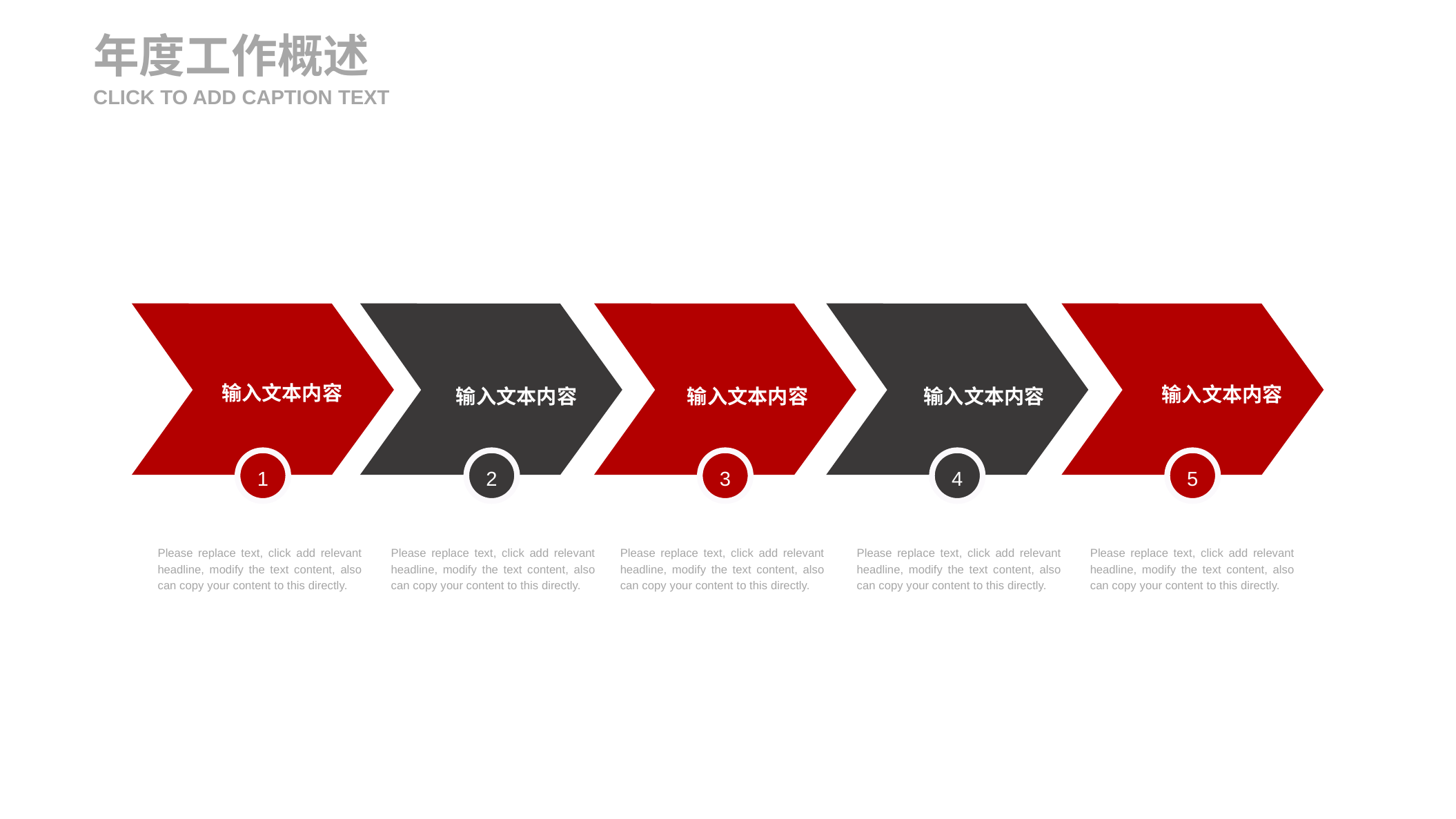

年度工作概述
CLICK TO ADD CAPTION TEXT

输入文本内容

输入文本内容

输入文本内容

输入文本内容

输入文本内容

1

2

3

4

5
Please replace text, click add relevant headline, modify the text content, also can copy your content to this directly.
Please replace text, click add relevant headline, modify the text content, also can copy your content to this directly.
Please replace text, click add relevant headline, modify the text content, also can copy your content to this directly.
Please replace text, click add relevant headline, modify the text content, also can copy your content to this directly.
Please replace text, click add relevant headline, modify the text content, also can copy your content to this directly.